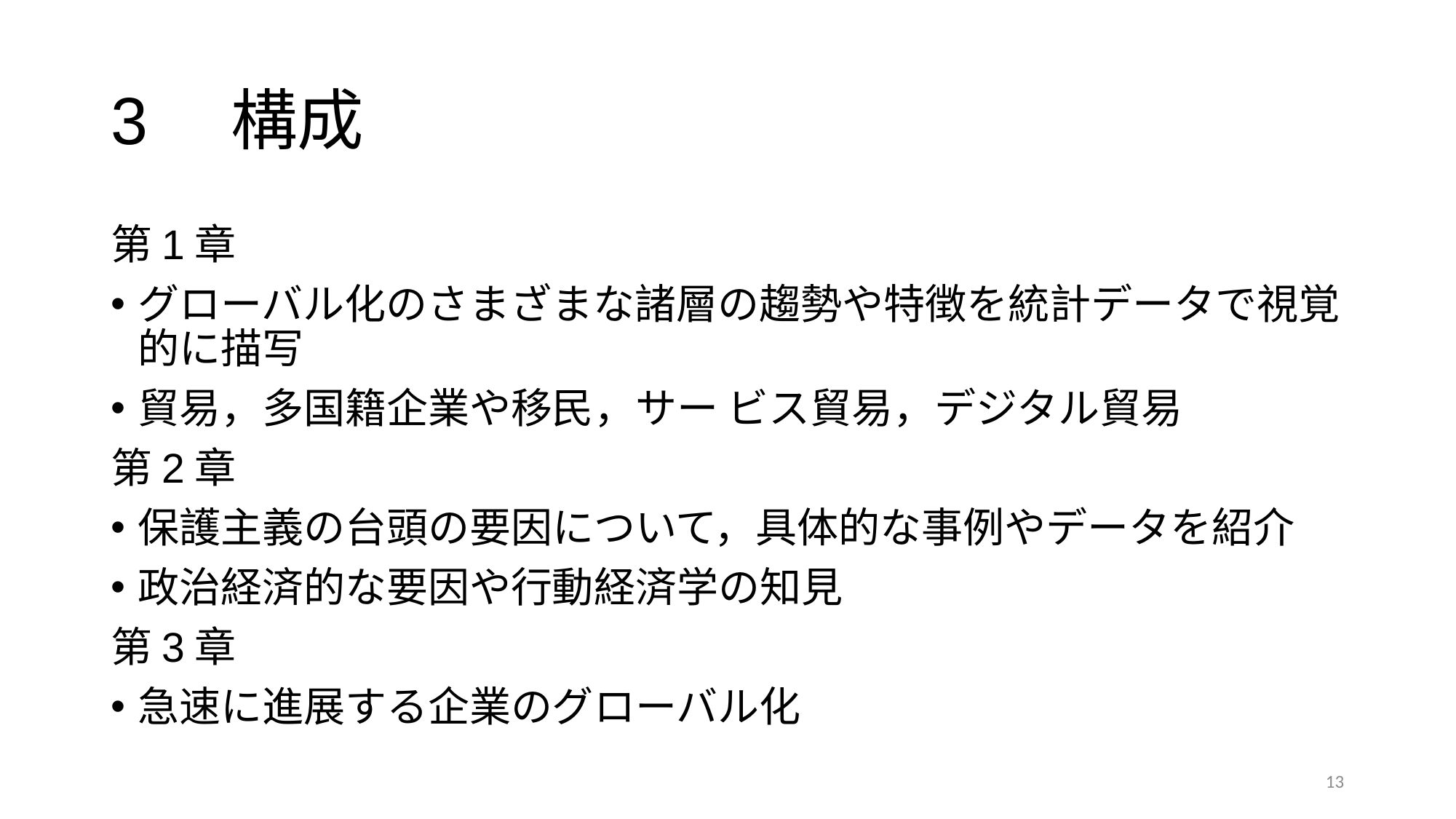

# 3　構成
第1章
グローバル化のさまざまな諸層の趨勢や特徴を統計データで視覚的に描写
貿易，多国籍企業や移民，サー ビス貿易，デジタル貿易
第2章
保護主義の台頭の要因について，具体的な事例やデータを紹介
政治経済的な要因や行動経済学の知見
第3章
急速に進展する企業のグローバル化
13